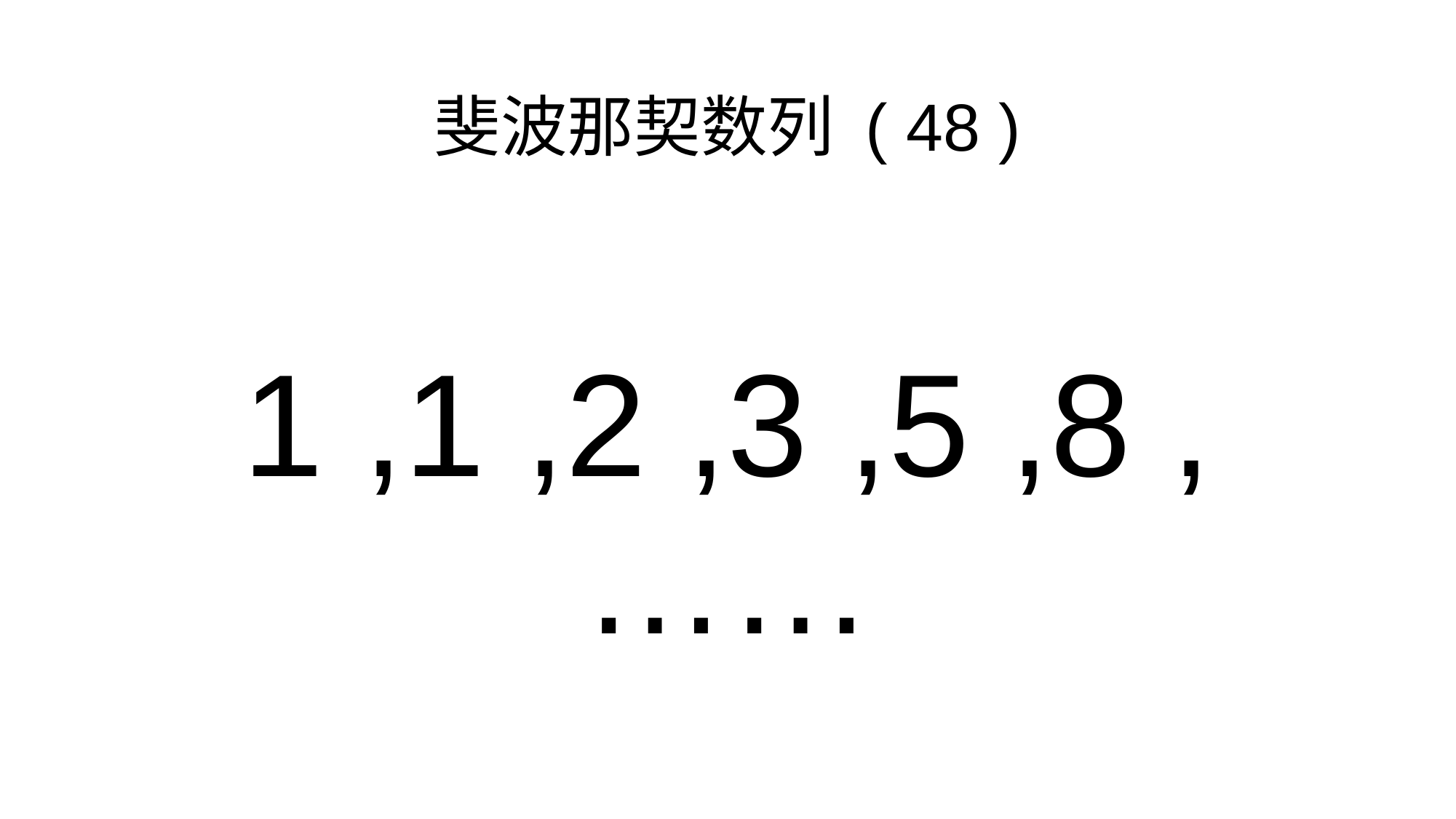

# 斐波那契数列 ( 48 )

1 ,1 ,2 ,3 ,5 ,8 ,……